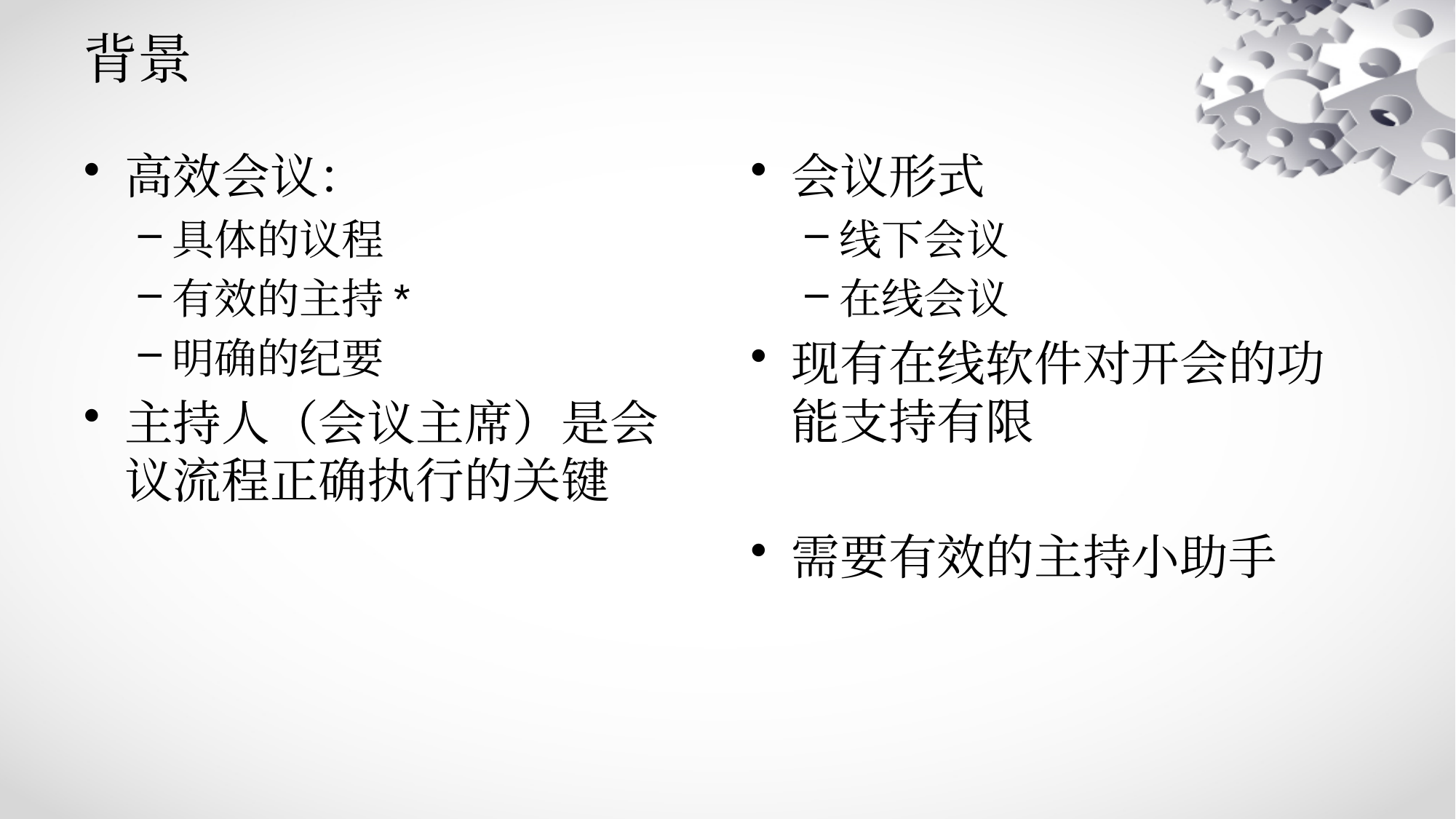

# 背景
高效会议：
具体的议程
有效的主持*
明确的纪要
主持人（会议主席）是会议流程正确执行的关键
会议形式
线下会议
在线会议
现有在线软件对开会的功能支持有限

需要有效的主持小助手
2